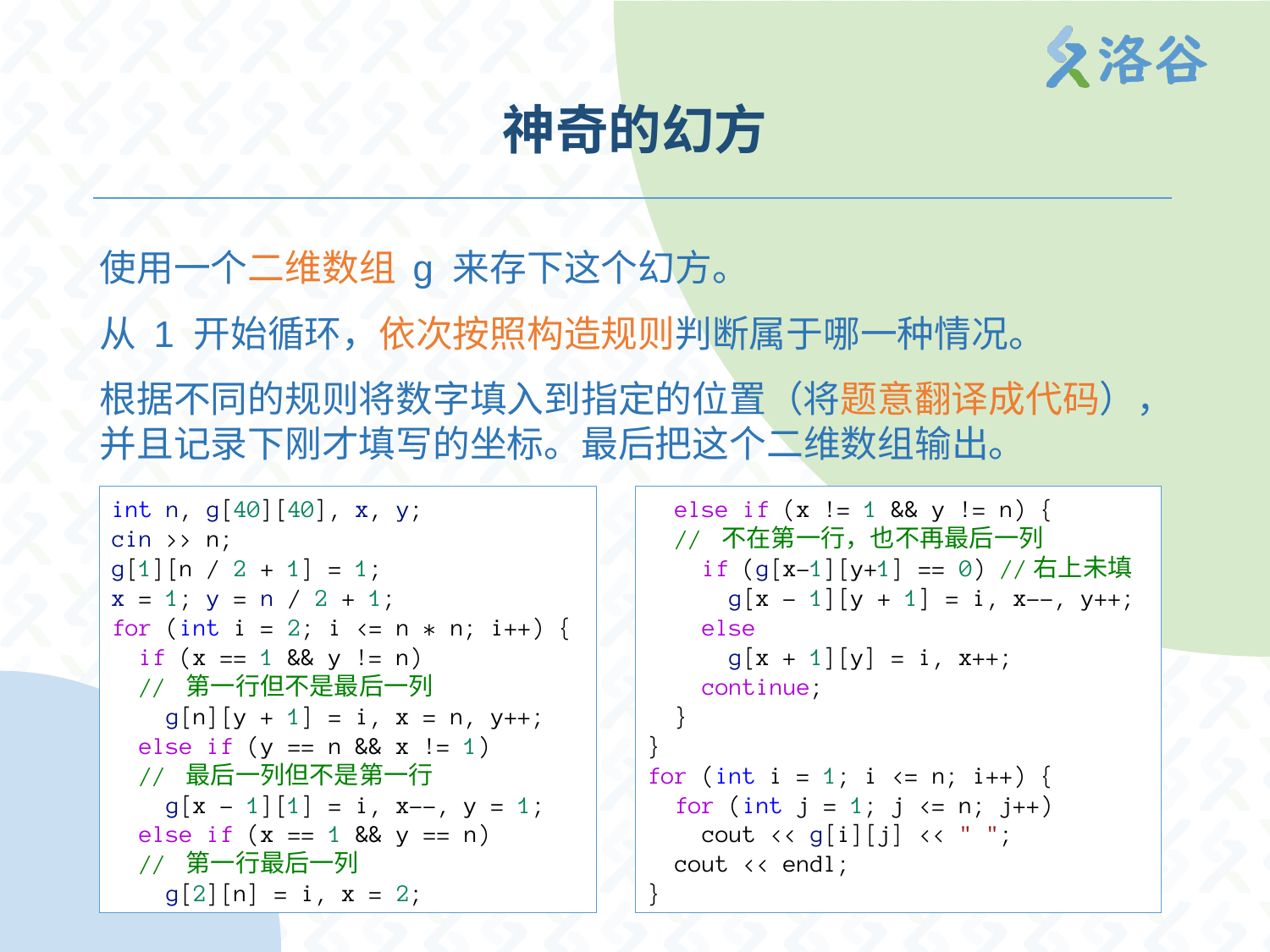

# 神奇的幻方
使用一个二维数组 g 来存下这个幻方。
从 1 开始循环，依次按照构造规则判断属于哪一种情况。
根据不同的规则将数字填入到指定的位置（将题意翻译成代码），并且记录下刚才填写的坐标。最后把这个二维数组输出。
int n, g[40][40], x, y;
cin >> n;
g[1][n / 2 + 1] = 1;
x = 1; y = n / 2 + 1;
for (int i = 2; i <= n * n; i++) {
  if (x == 1 && y != n)
  // 第一行但不是最后一列
    g[n][y + 1] = i, x = n, y++;
  else if (y == n && x != 1)
  // 最后一列但不是第一行
    g[x - 1][1] = i, x--, y = 1;
  else if (x == 1 && y == n)
  // 第一行最后一列
    g[2][n] = i, x = 2;
  else if (x != 1 && y != n) {
  // 不在第一行，也不再最后一列
    if (g[x-1][y+1] == 0) //右上未填
      g[x - 1][y + 1] = i, x--, y++;
    else
      g[x + 1][y] = i, x++;
    continue;
  }
}
for (int i = 1; i <= n; i++) {
  for (int j = 1; j <= n; j++)
    cout << g[i][j] << " ";
  cout << endl;
}